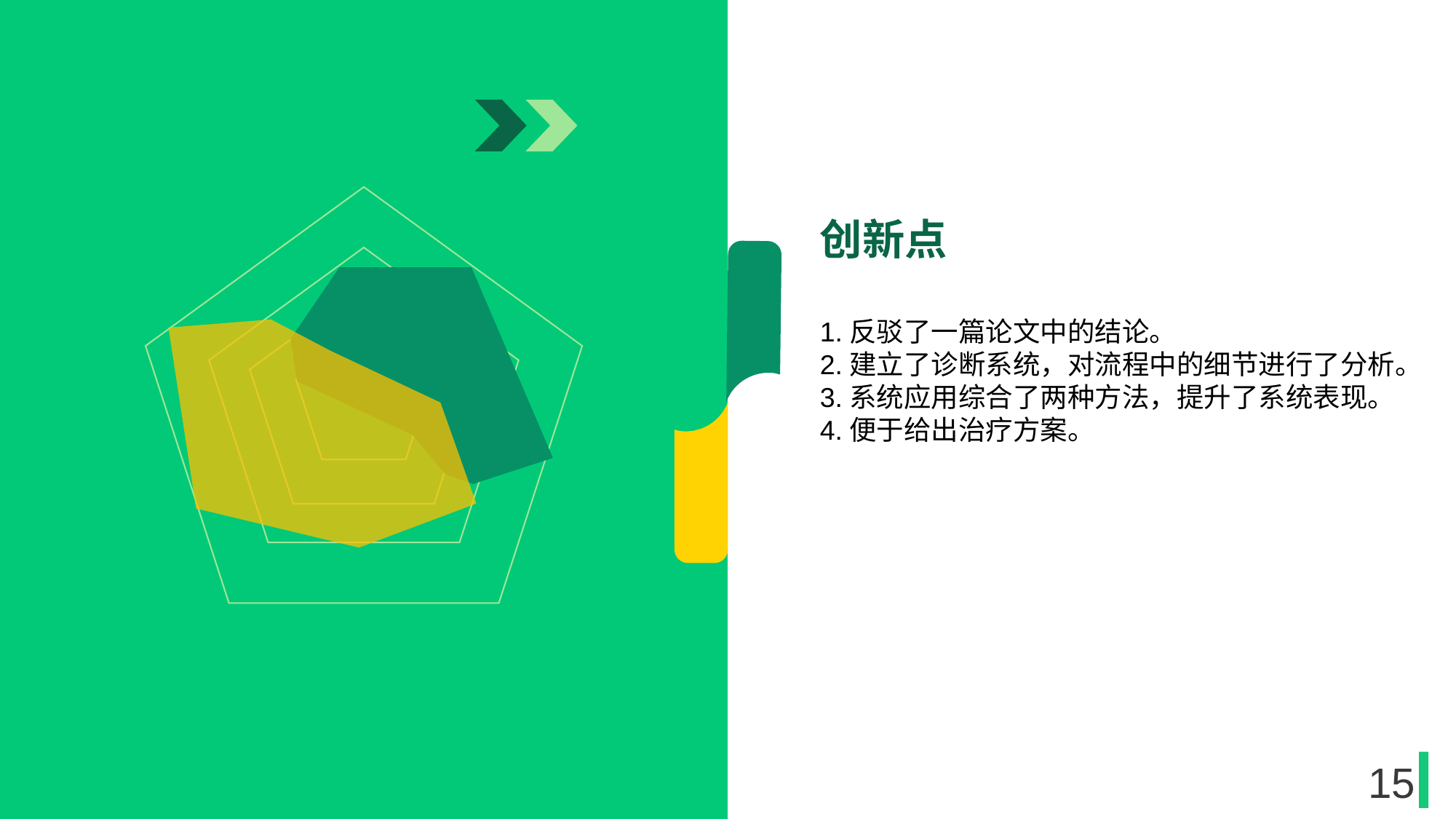

创新点

1.反驳了一篇论文中的结论。
2.建立了诊断系统，对流程中的细节进行了分析。
3.系统应用综合了两种方法，提升了系统表现。
4.便于给出治疗方案。

15